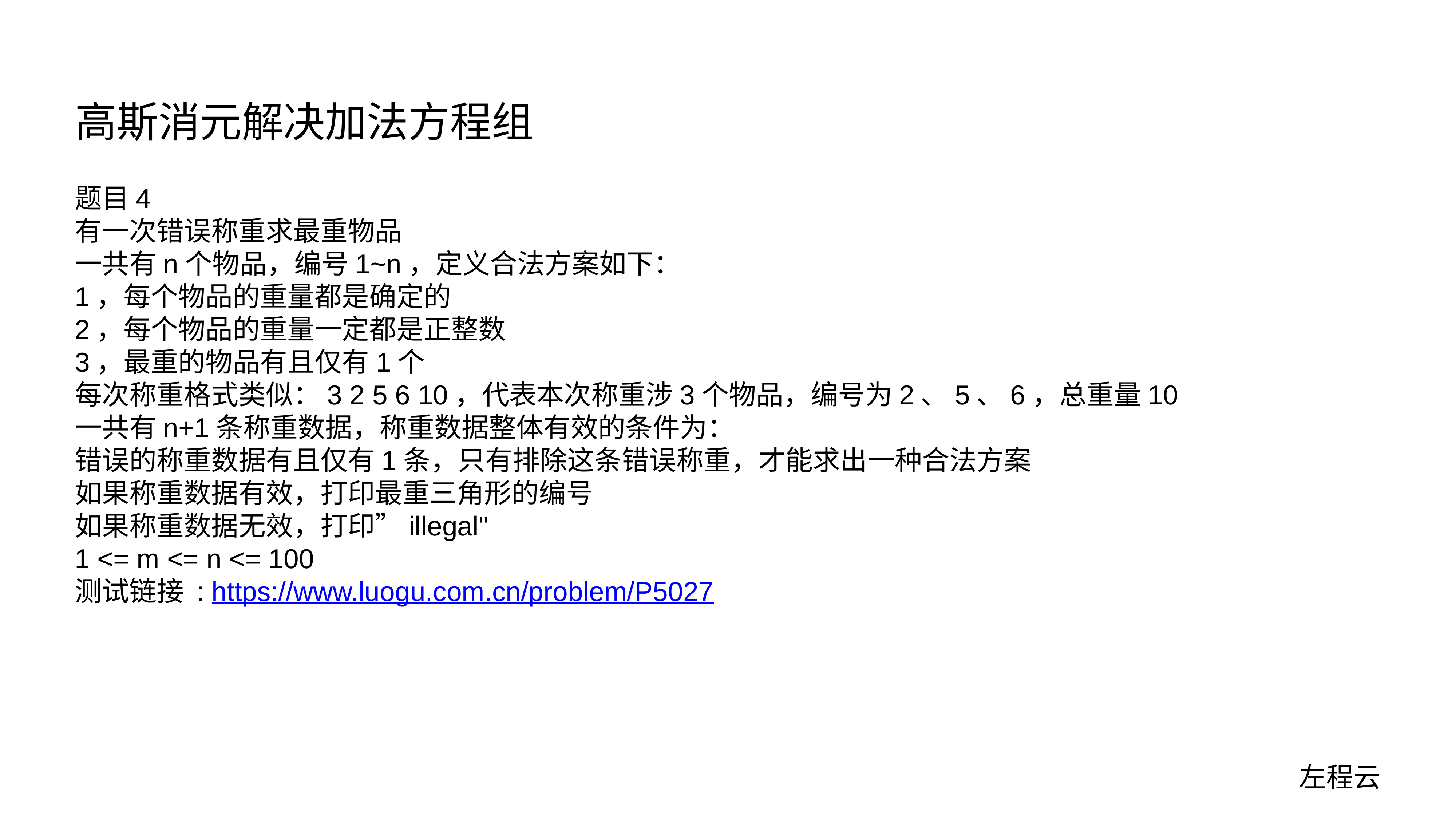

# 高斯消元解决加法方程组
题目4
有一次错误称重求最重物品
一共有n个物品，编号1~n，定义合法方案如下：
1，每个物品的重量都是确定的
2，每个物品的重量一定都是正整数
3，最重的物品有且仅有1个
每次称重格式类似：3 2 5 6 10，代表本次称重涉3个物品，编号为2、5、6，总重量10
一共有n+1条称重数据，称重数据整体有效的条件为：
错误的称重数据有且仅有1条，只有排除这条错误称重，才能求出一种合法方案
如果称重数据有效，打印最重三角形的编号
如果称重数据无效，打印”illegal"
1 <= m <= n <= 100
测试链接 : https://www.luogu.com.cn/problem/P5027
左程云